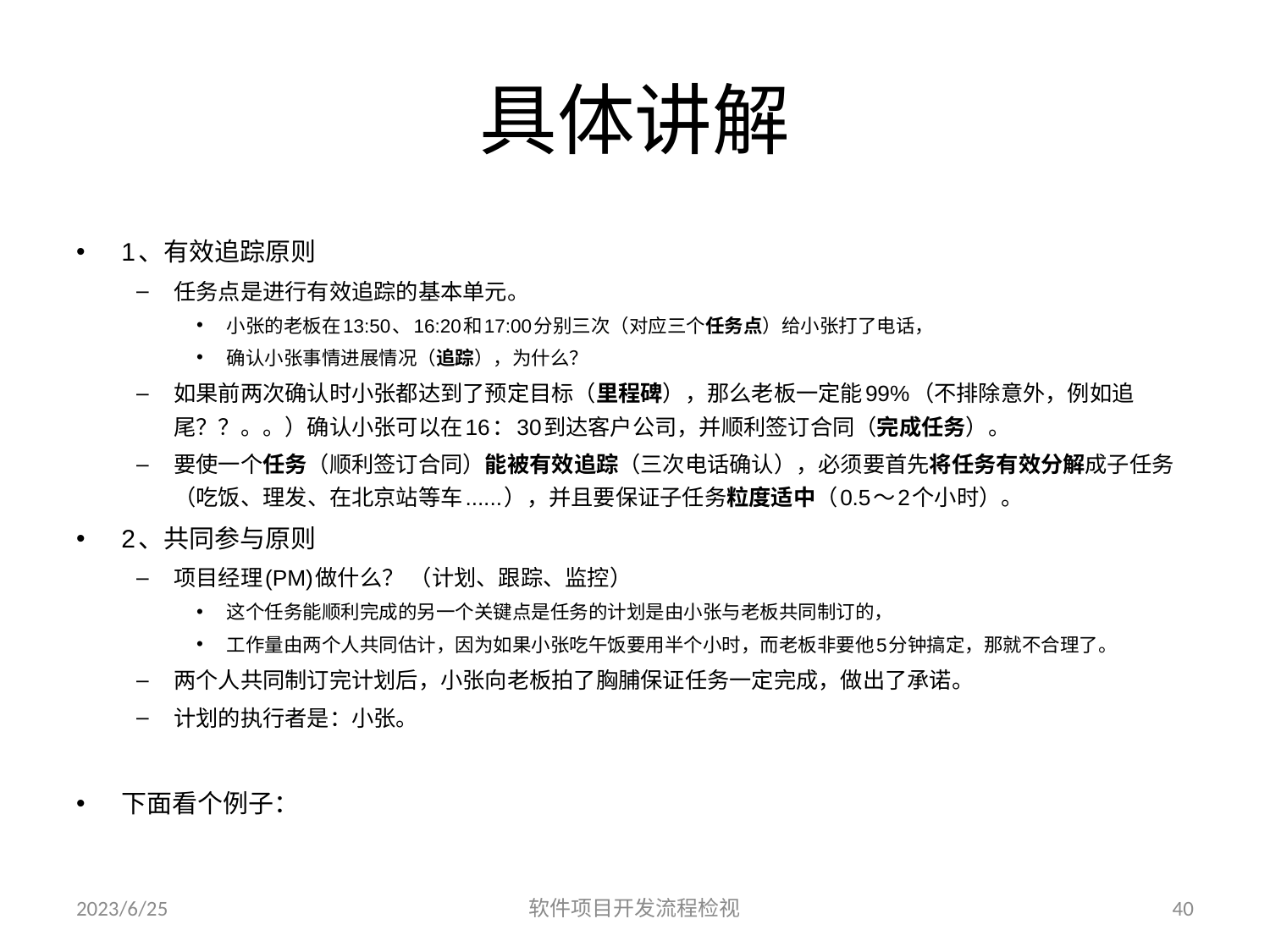

# 具体讲解
1、有效追踪原则
任务点是进行有效追踪的基本单元。
小张的老板在13:50、16:20和17:00分别三次（对应三个任务点）给小张打了电话，
确认小张事情进展情况（追踪），为什么？
如果前两次确认时小张都达到了预定目标（里程碑），那么老板一定能99%（不排除意外，例如追尾？？。。）确认小张可以在16：30到达客户公司，并顺利签订合同（完成任务）。
要使一个任务（顺利签订合同）能被有效追踪（三次电话确认），必须要首先将任务有效分解成子任务（吃饭、理发、在北京站等车......），并且要保证子任务粒度适中（0.5～2个小时）。
2、共同参与原则
项目经理(PM)做什么？ （计划、跟踪、监控）
这个任务能顺利完成的另一个关键点是任务的计划是由小张与老板共同制订的，
工作量由两个人共同估计，因为如果小张吃午饭要用半个小时，而老板非要他5分钟搞定，那就不合理了。
两个人共同制订完计划后，小张向老板拍了胸脯保证任务一定完成，做出了承诺。
计划的执行者是：小张。

下面看个例子：

2023/6/25
软件项目开发流程检视
40